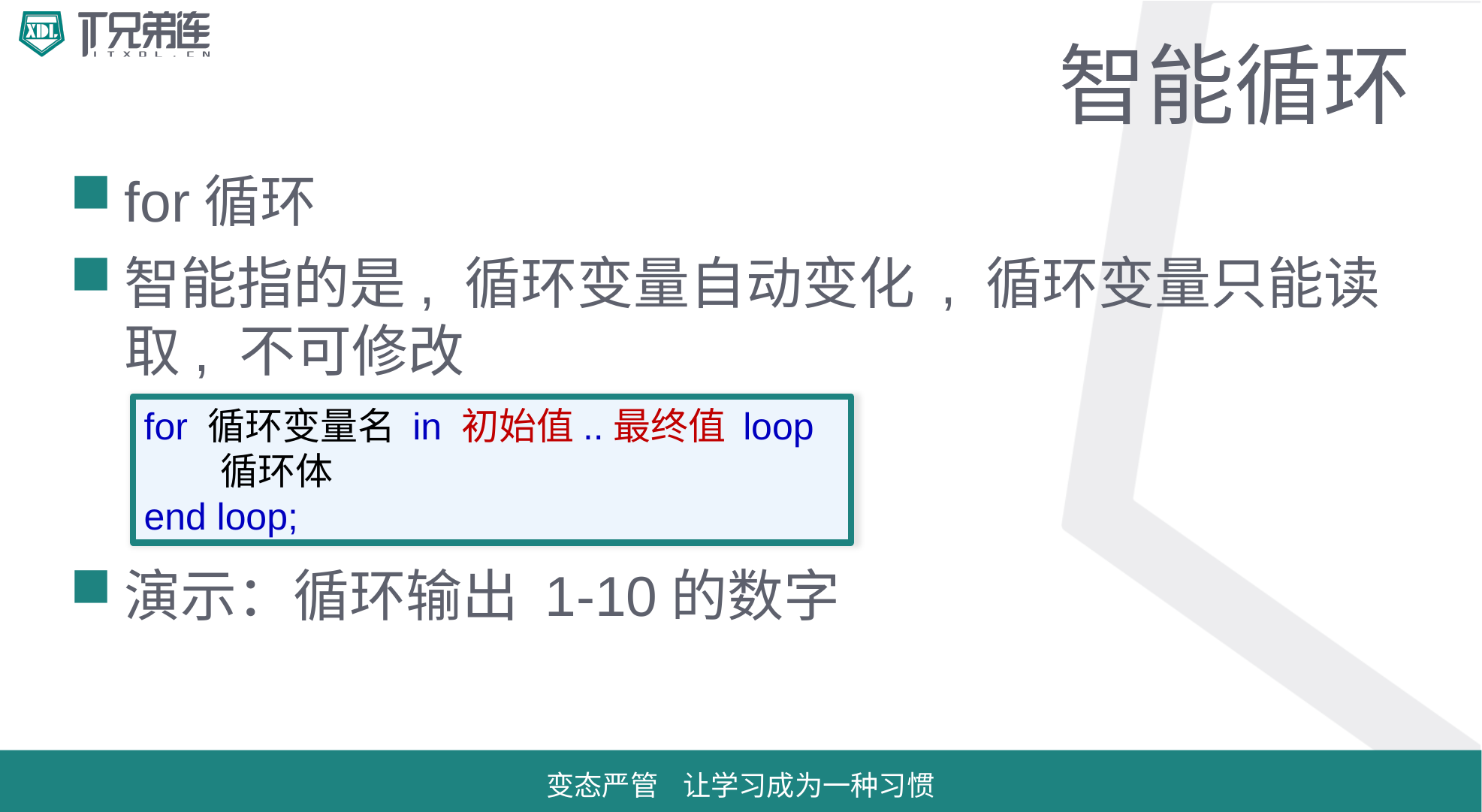

# 智能循环
for循环
智能指的是, 循环变量自动变化 , 循环变量只能读取, 不可修改

演示：循环输出 1-10的数字
for 循环变量名 in 初始值..最终值 loop
        循环体
end loop;